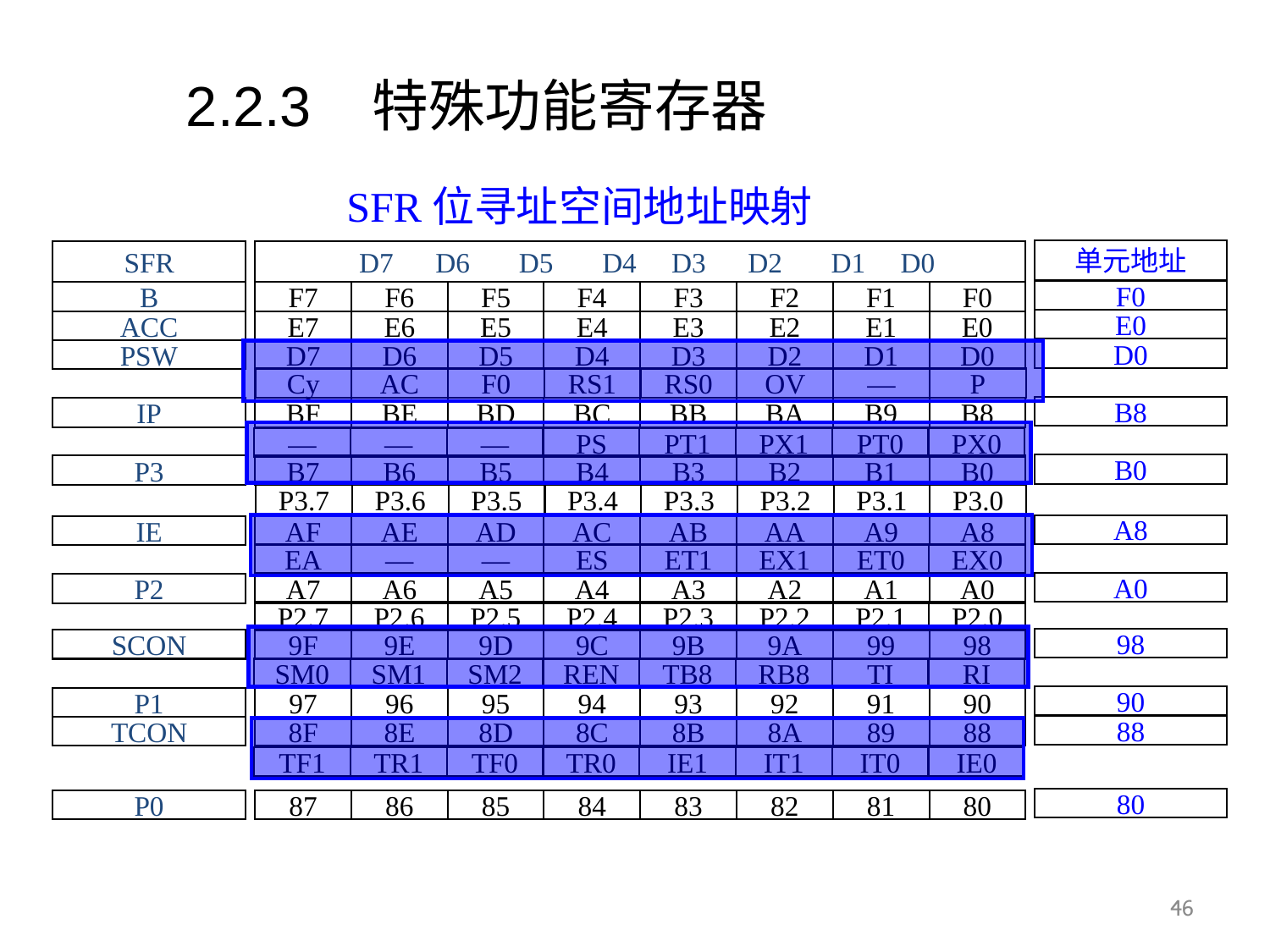

# 2.2.3   特殊功能寄存器
          SFR位寻址空间地址映射
单元地址
SFR
  D7      D6       D5       D4     D3      D2       D1     D0
F0
B
F7
F6
F5
F4
F3
F2
F1
F0
E0
ACC
E7
E6
E5
E4
E3
E2
E1
E0
D0
PSW
D7
D6
D5
D4
D3
D2
D1
D0
Cy
AC
F0
RS1
RS0
OV
—
P
B8
IP
BF
BE
BD
BC
BB
BA
B9
B8
—
—
—
PS
PT1
PX1
PT0
PX0
B0
P3
B7
B6
B5
B4
B3
B2
B1
B0
P3.7
P3.6
P3.5
P3.4
P3.3
P3.2
P3.1
P3.0
A8
IE
AF
AE
AD
AC
AB
AA
A9
A8
EA
—
—
ES
ET1
EX1
ET0
EX0
A0
P2
A7
A6
A5
A4
A3
A2
A1
A0
P2.7
P2.6
P2.5
P2.4
P2.3
P2.2
P2.1
P2.0
98
SCON
9F
9E
9D
9C
9B
9A
99
98
SM0
SM1
SM2
REN
TB8
RB8
TI
RI
90
P1
97
96
95
94
93
92
91
90
88
TCON
8F
8E
8D
8C
8B
8A
89
88
TF1
TR1
TF0
TR0
IE1
IT1
IT0
IE0
80
P0
87
86
85
84
83
82
81
80

46